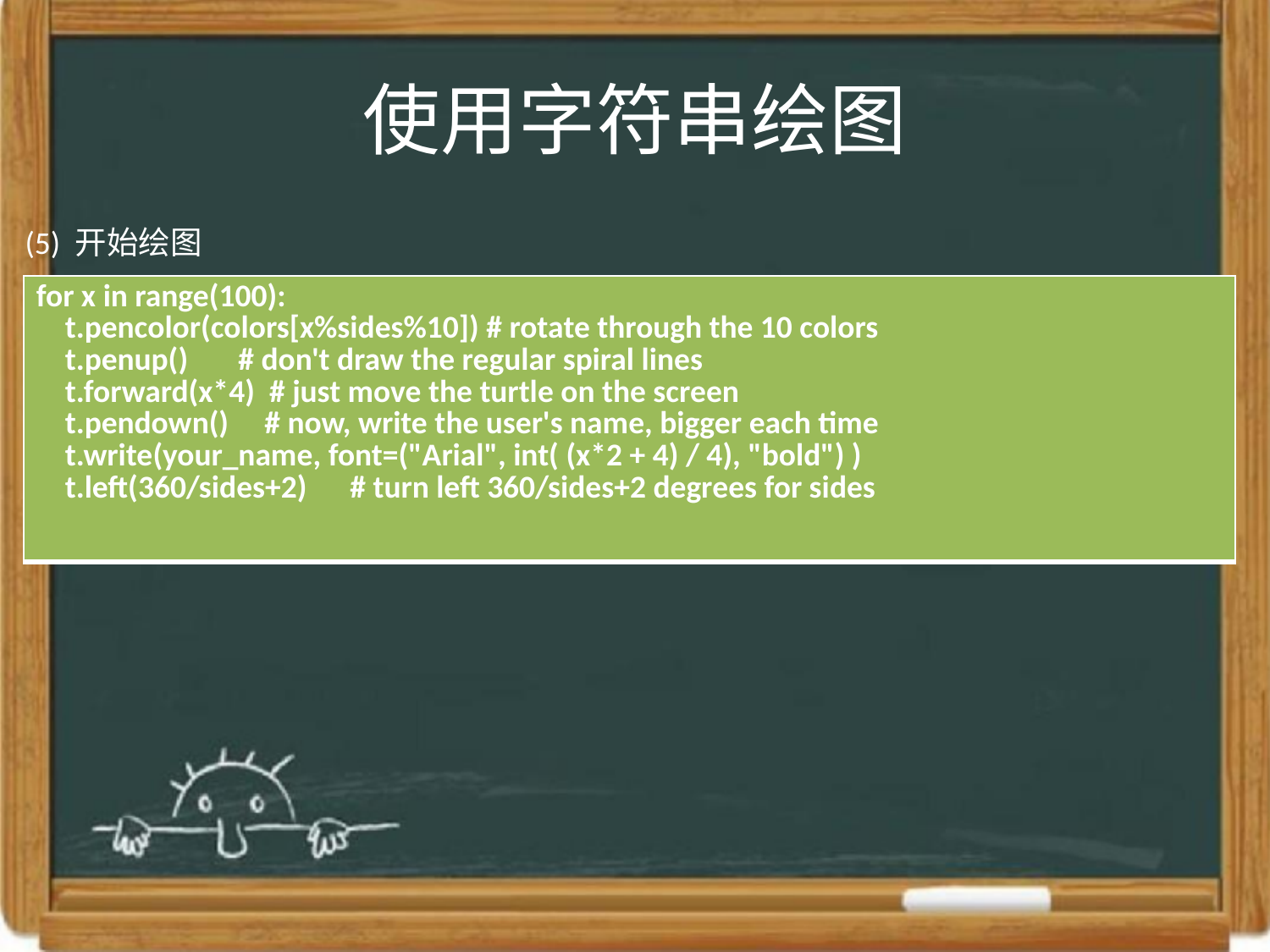

# 使用字符串绘图
(5) 开始绘图
| for x in range(100): t.pencolor(colors[x%sides%10]) # rotate through the 10 colors t.penup() # don't draw the regular spiral lines t.forward(x\*4) # just move the turtle on the screen t.pendown() # now, write the user's name, bigger each time t.write(your\_name, font=("Arial", int( (x\*2 + 4) / 4), "bold") ) t.left(360/sides+2) # turn left 360/sides+2 degrees for sides |
| --- |